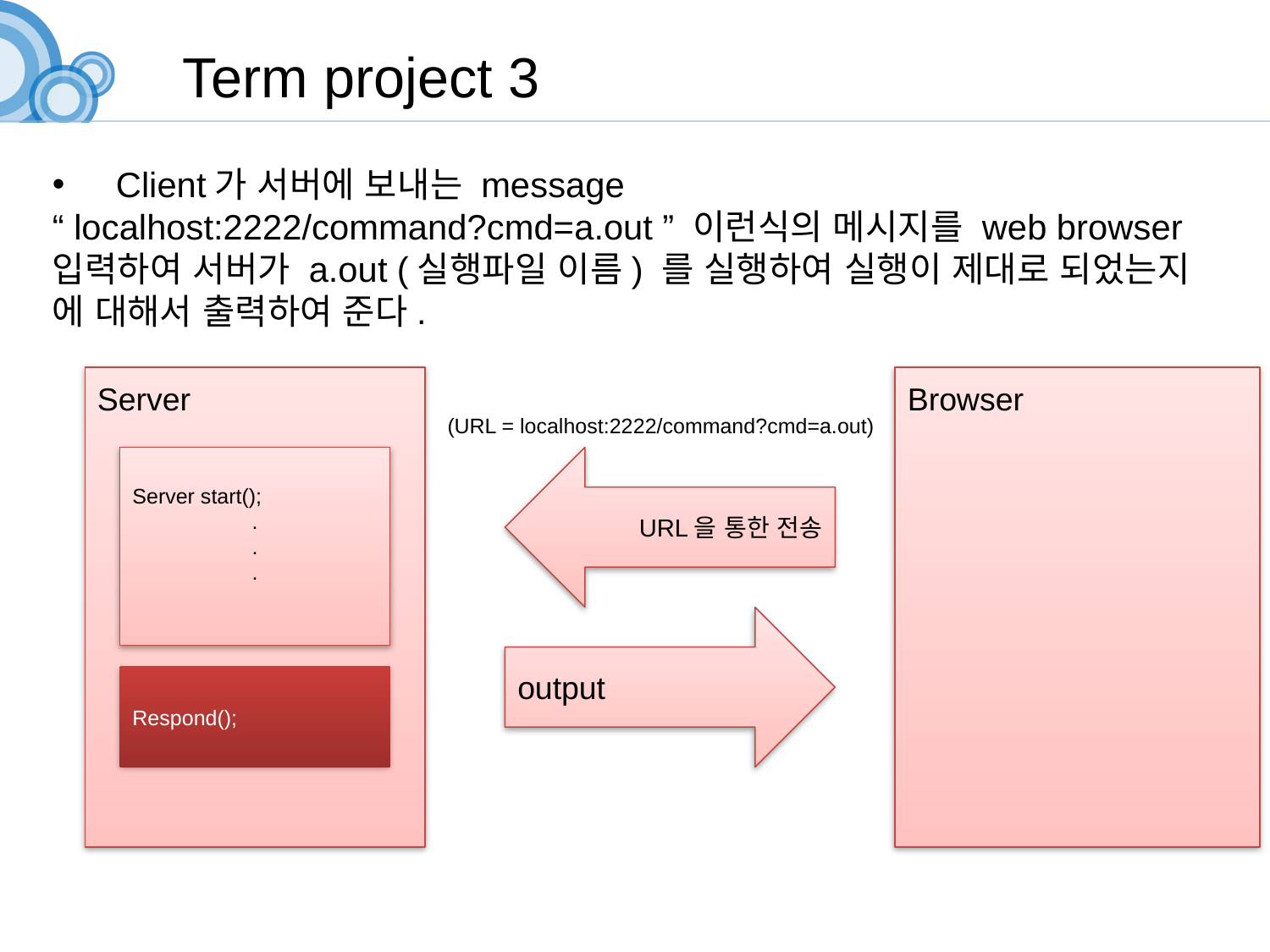

Term project 3
Client가 서버에 보내는 message
“ localhost:2222/command?cmd=a.out ” 이런식의 메시지를 web browser
입력하여 서버가 a.out (실행파일 이름) 를 실행하여 실행이 제대로 되었는지
에 대해서 출력하여 준다.

Server

Browser

(URL = localhost:2222/command?cmd=a.out)
Server start();
.
.
.

        URL을 통한 전송
output
Respond();